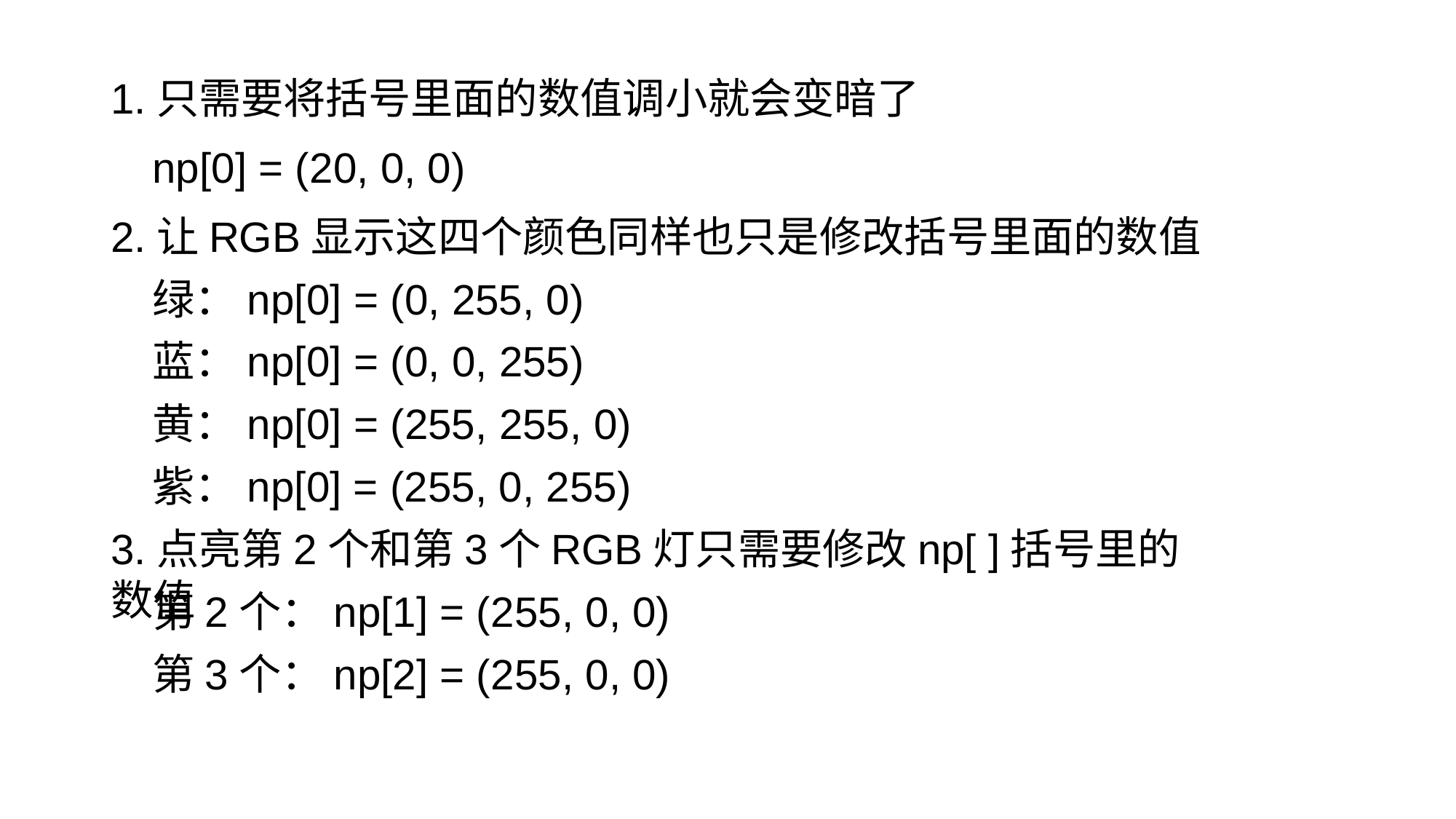

1.只需要将括号里面的数值调小就会变暗了
np[0] = (20, 0, 0)
2.让RGB显示这四个颜色同样也只是修改括号里面的数值
绿：np[0] = (0, 255, 0)
蓝：np[0] = (0, 0, 255)
黄：np[0] = (255, 255, 0)
紫：np[0] = (255, 0, 255)
3.点亮第2个和第3个RGB灯只需要修改np[ ]括号里的数值
第2个：np[1] = (255, 0, 0)
第3个：np[2] = (255, 0, 0)